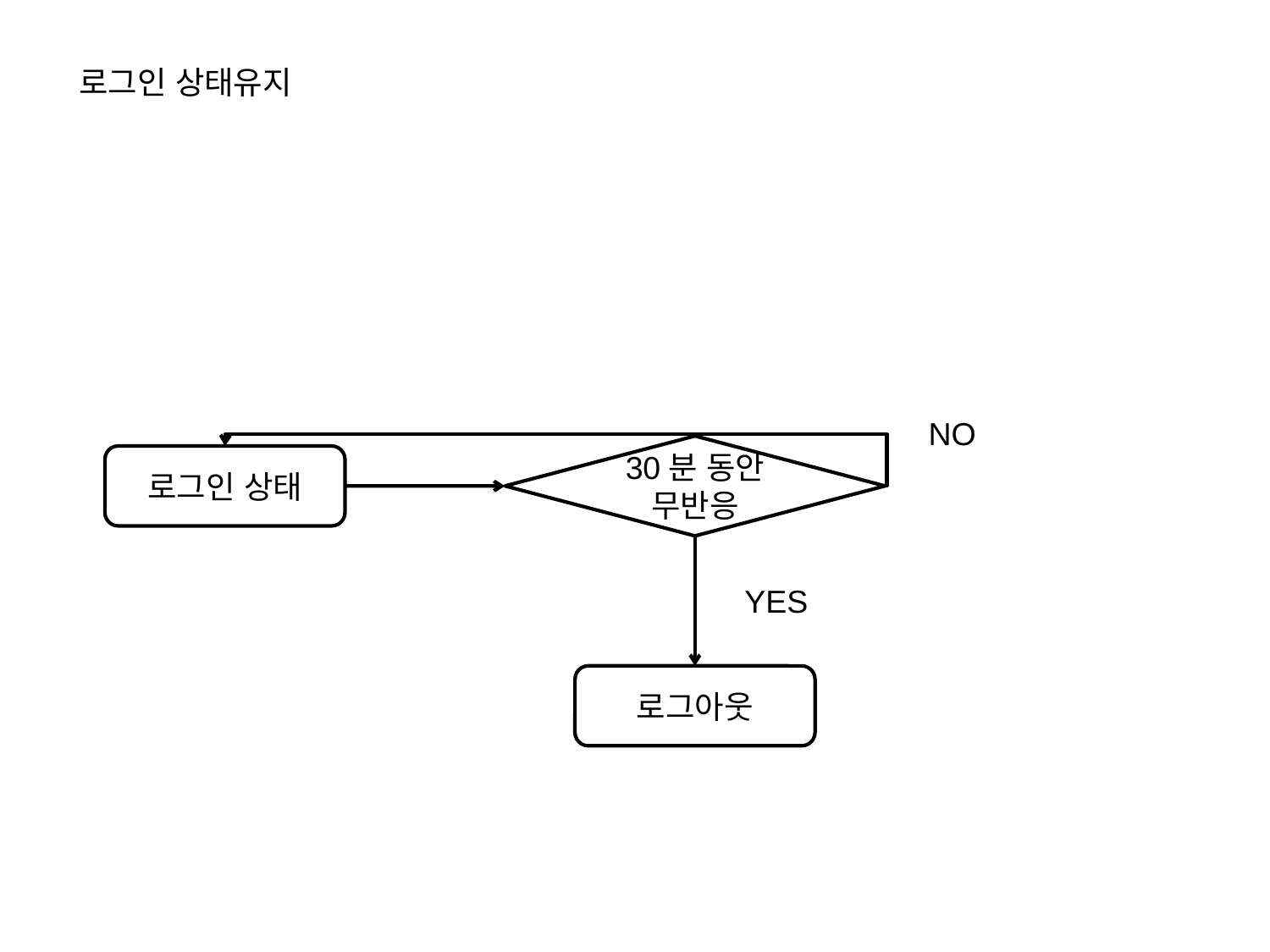

로그인 상태유지
NO
30분 동안
무반응
로그인 상태
YES
로그아웃